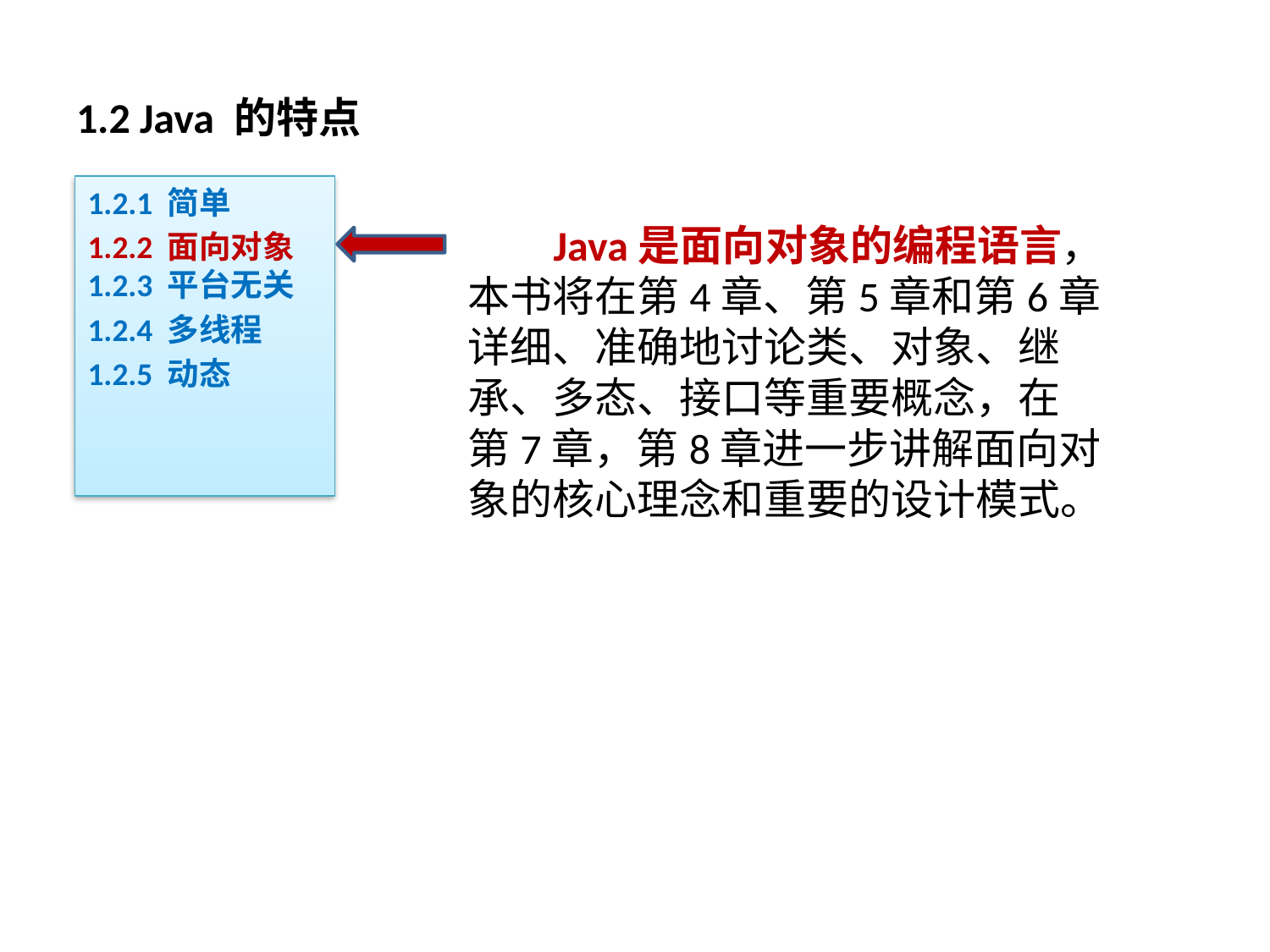

# 1.2 Java 的特点
1.2.1 简单
1.2.2 面向对象1.2.3 平台无关
1.2.4 多线程
1.2.5 动态

         Java是面向对象的编程语言，本书将在第4章、第5章和第6章详细、准确地讨论类、对象、继承、多态、接口等重要概念，在第7章，第8章进一步讲解面向对象的核心理念和重要的设计模式。